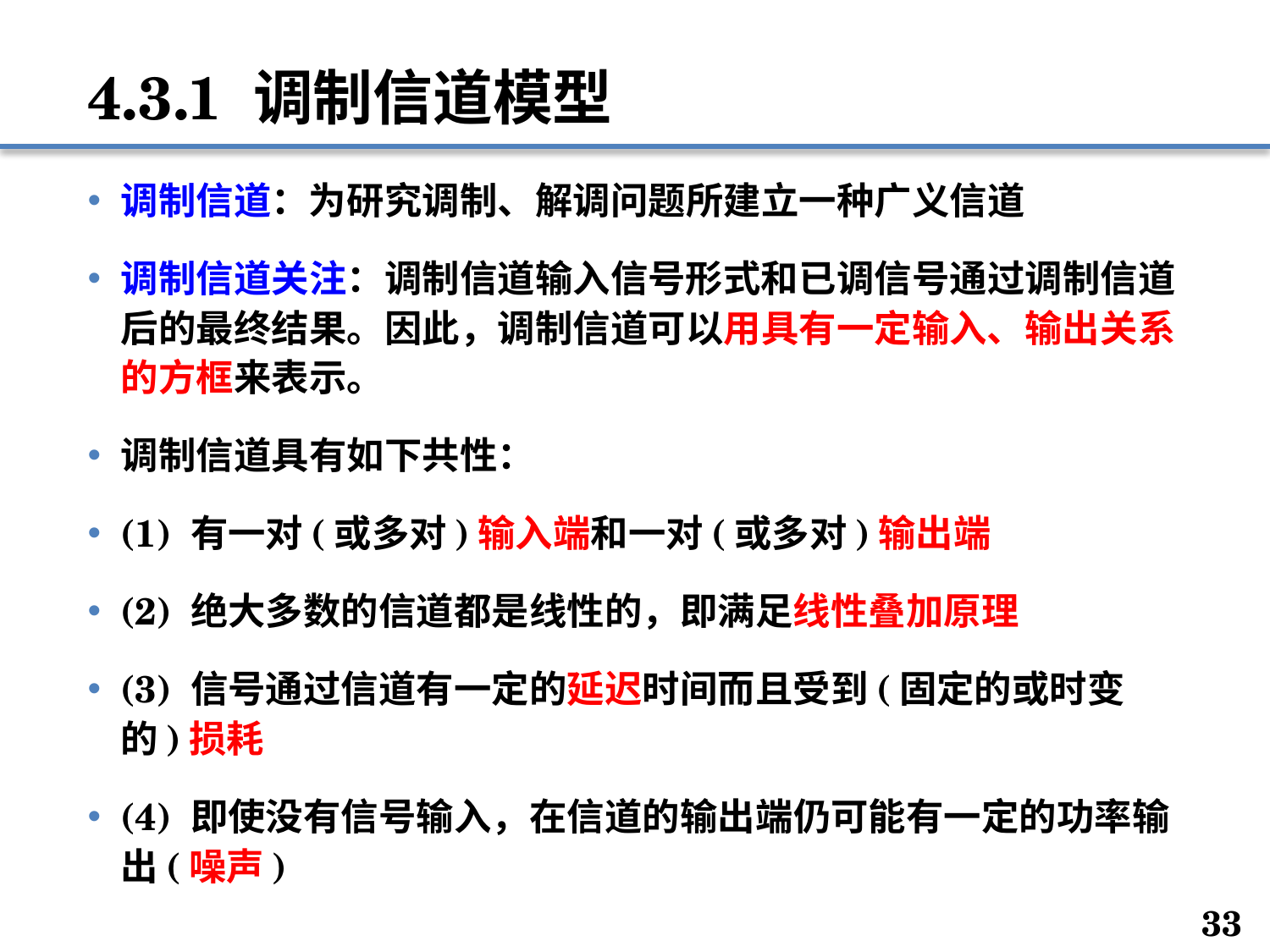

# 4.3.1 调制信道模型
调制信道：为研究调制、解调问题所建立一种广义信道
调制信道关注：调制信道输入信号形式和已调信号通过调制信道后的最终结果。因此，调制信道可以用具有一定输入、输出关系的方框来表示。
调制信道具有如下共性：
(1) 有一对(或多对)输入端和一对(或多对)输出端
(2) 绝大多数的信道都是线性的，即满足线性叠加原理
(3) 信号通过信道有一定的延迟时间而且受到(固定的或时变的)损耗
(4) 即使没有信号输入，在信道的输出端仍可能有一定的功率输出(噪声)
33